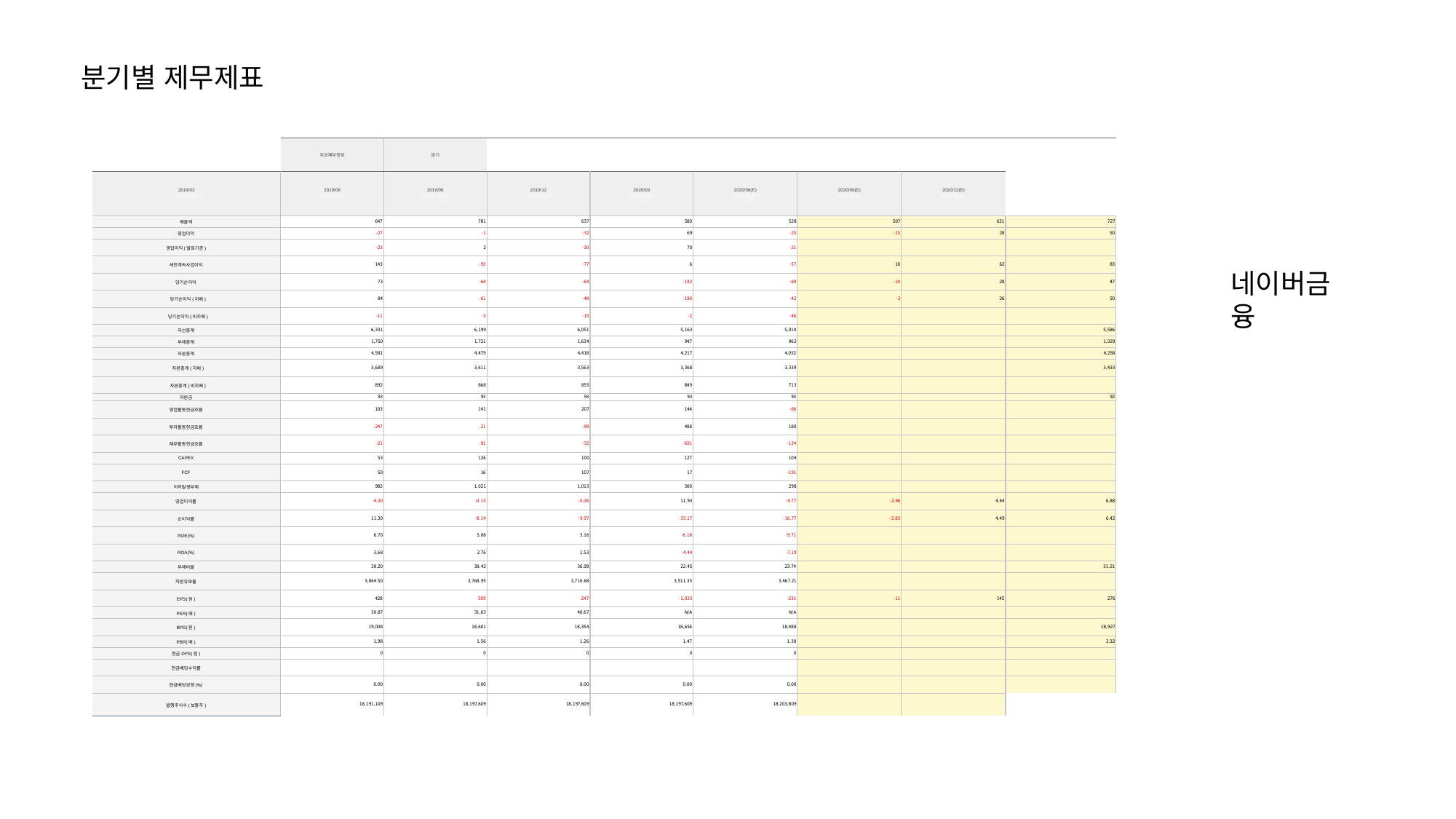

분기별 제무제표
|  |  |  |  |  |  |  |  |  |
| --- | --- | --- | --- | --- | --- | --- | --- | --- |
|  | 주요재무정보 | 분기 |  |  |  |  |  |  |
| 2019/03 (IFRS연결) | 2019/06 (IFRS연결) | 2019/09 (IFRS연결) | 2019/12 (IFRS연결) | 2020/03 (IFRS연결) | 2020/06(E) (IFRS연결) | 2020/09(E) (IFRS연결) | 2020/12(E) (IFRS연결) |  |
| 매출액 | 647 | 781 | 637 | 580 | 528 | 507 | 631 | 727 |
| 영업이익 | -27 | -1 | -32 | 69 | -25 | -15 | 28 | 50 |
| 영업이익(발표기준) | -23 | 2 | -30 | 70 | -21 |  |  |  |
| 세전계속사업이익 | 143 | -93 | -77 | 6 | -57 | 10 | 62 | 83 |
| 당기순이익 | 73 | -64 | -64 | -192 | -89 | -14 | 28 | 47 |
| 당기순이익(지배) | 84 | -61 | -48 | -190 | -42 | -2 | 26 | 50 |
| 당기순이익(비지배) | -11 | -3 | -15 | -2 | -46 |  |  |  |
| 자산총계 | 6,331 | 6,199 | 6,051 | 5,163 | 5,014 |  |  | 5,586 |
| 부채총계 | 1,750 | 1,721 | 1,634 | 947 | 962 |  |  | 1,329 |
| 자본총계 | 4,581 | 4,479 | 4,418 | 4,217 | 4,052 |  |  | 4,258 |
| 자본총계(지배) | 3,689 | 3,611 | 3,563 | 3,368 | 3,339 |  |  | 3,433 |
| 자본총계(비지배) | 892 | 868 | 855 | 849 | 713 |  |  |  |
| 자본금 | 93 | 93 | 93 | 93 | 93 |  |  | 92 |
| 영업활동현금흐름 | 103 | 141 | 207 | 144 | -86 |  |  |  |
| 투자활동현금흐름 | -247 | -21 | -99 | 488 | 180 |  |  |  |
| 재무활동현금흐름 | -21 | -91 | -32 | -691 | -134 |  |  |  |
| CAPEX | 53 | 126 | 100 | 127 | 104 |  |  |  |
| FCF | 50 | 16 | 107 | 17 | -191 |  |  |  |
| 이자발생부채 | 982 | 1,021 | 1,013 | 300 | 298 |  |  |  |
| 영업이익률 | -4.20 | -0.13 | -5.06 | 11.93 | -4.77 | -2.96 | 4.44 | 6.88 |
| 순이익률 | 11.30 | -8.14 | -9.97 | -33.17 | -16.77 | -2.83 | 4.49 | 6.42 |
| ROE(%) | 6.70 | 5.08 | 3.16 | -6.18 | -9.71 |  |  |  |
| ROA(%) | 3.68 | 2.76 | 1.53 | -4.44 | -7.19 |  |  |  |
| 부채비율 | 38.20 | 38.42 | 36.98 | 22.45 | 23.74 |  |  | 31.21 |
| 자본유보율 | 3,864.50 | 3,768.95 | 3,716.68 | 3,511.33 | 3,467.21 |  |  |  |
| EPS(원) | 428 | -309 | -247 | -1,033 | -231 | -11 | 145 | 276 |
| PER(배) | 30.87 | 31.63 | 40.67 | N/A | N/A |  |  |  |
| BPS(원) | 19,008 | 18,601 | 18,354 | 18,656 | 18,488 |  |  | 18,927 |
| PBR(배) | 1.98 | 1.56 | 1.26 | 1.47 | 1.30 |  |  | 2.32 |
| 현금DPS(원) | 0 | 0 | 0 | 0 | 0 |  |  |  |
| 현금배당수익률 |  |  |  |  |  |  |  |  |
| 현금배당성향(%) | 0.00 | 0.00 | 0.00 | 0.00 | 0.00 |  |  |  |
| 발행주식수(보통주) | 18,191,109 | 18,197,609 | 18,197,609 | 18,197,609 | 18,203,809 |  |  |  |

네이버금융